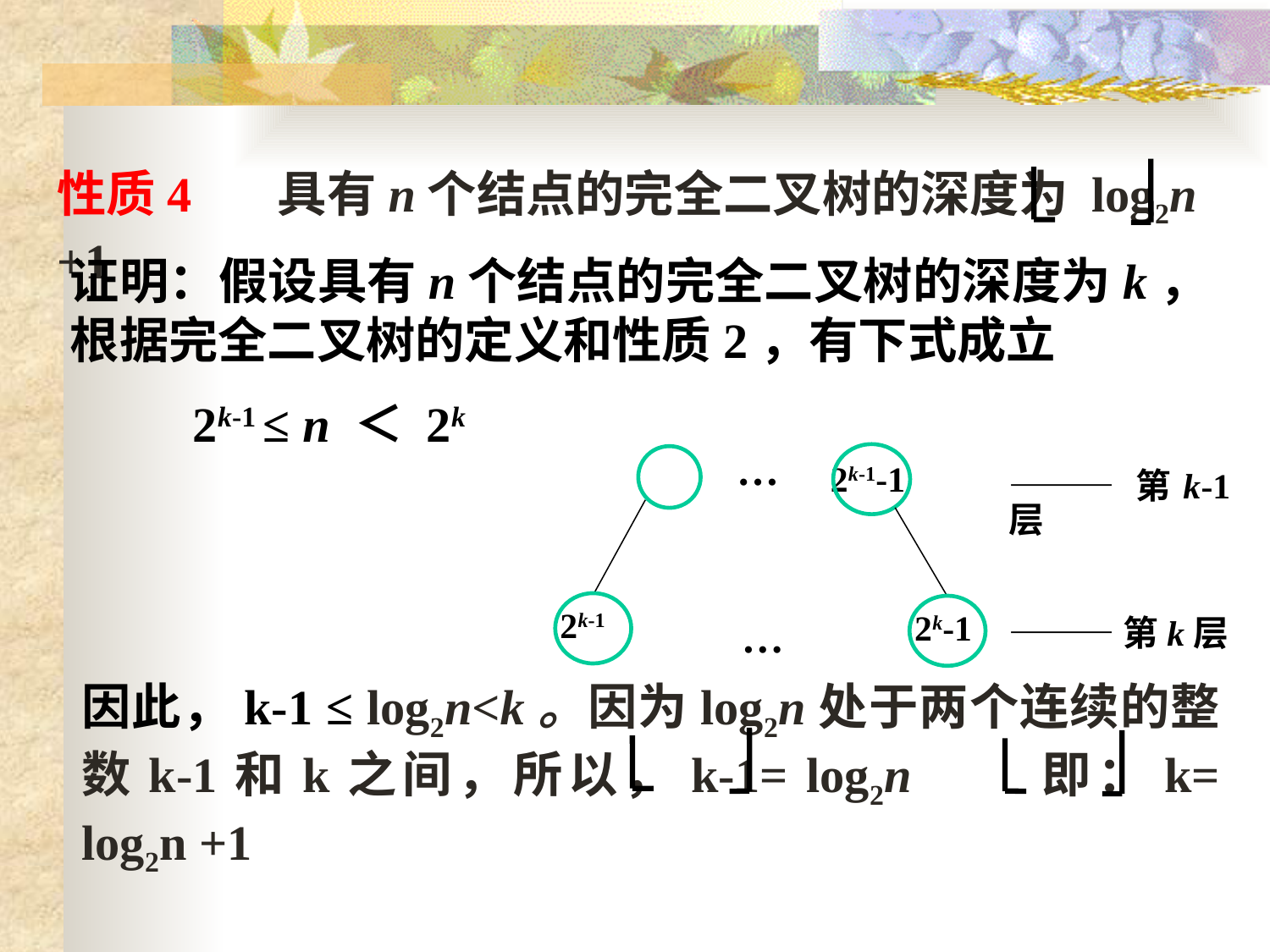

性质4      具有n个结点的完全二叉树的深度为 log2n  +1

证明：假设具有n个结点的完全二叉树的深度为k，根据完全二叉树的定义和性质2，有下式成立
          2k-1 ≤ n ＜ 2k

…

2k-1-1
———第k-1层

2k-1

2k-1

…
———第k层

因此，k-1 ≤ log2n<k。因为log2n处于两个连续的整数k-1和k之间，所以，k-1= log2n	即：k= log2n +1